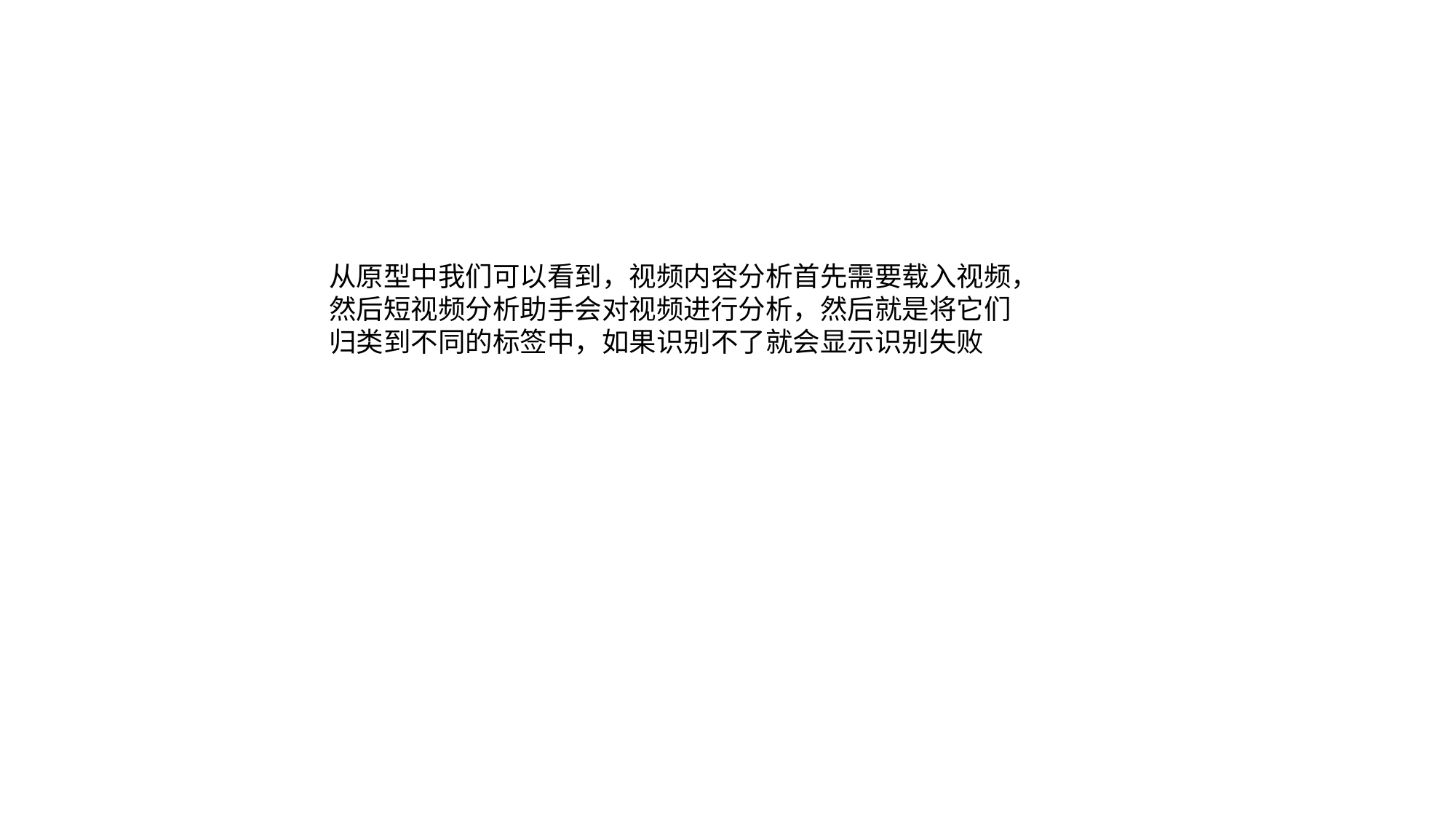

从原型中我们可以看到，视频内容分析首先需要载入视频，然后短视频分析助手会对视频进行分析，然后就是将它们归类到不同的标签中，如果识别不了就会显示识别失败